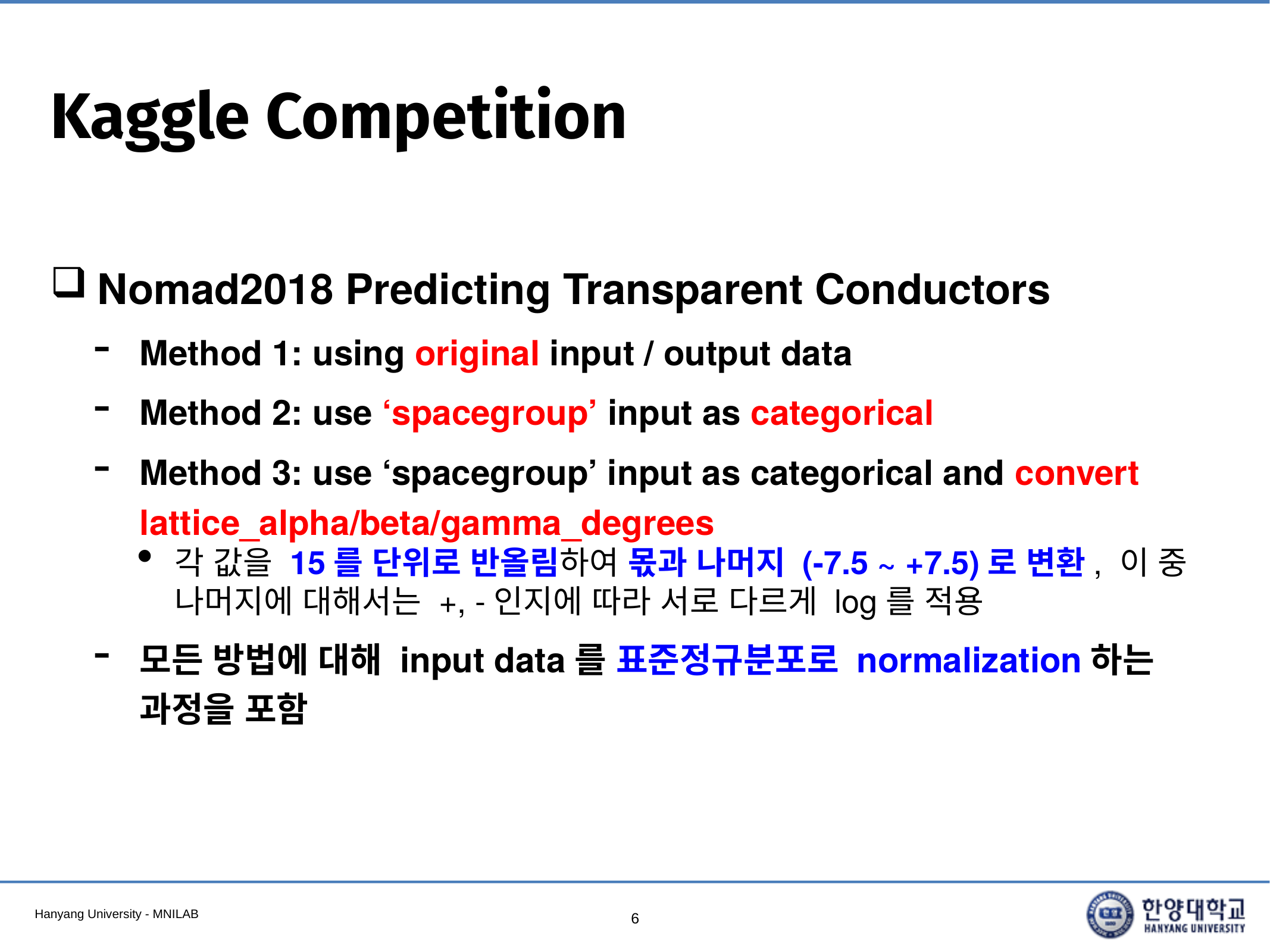

# Kaggle Competition
Nomad2018 Predicting Transparent Conductors
Method 1: using original input / output data
Method 2: use ‘spacegroup’ input as categorical
Method 3: use ‘spacegroup’ input as categorical and convert lattice_alpha/beta/gamma_degrees
각 값을 15를 단위로 반올림하여 몫과 나머지 (-7.5 ~ +7.5)로 변환, 이 중 나머지에 대해서는 +, -인지에 따라 서로 다르게 log를 적용
모든 방법에 대해 input data를 표준정규분포로 normalization하는 과정을 포함
6